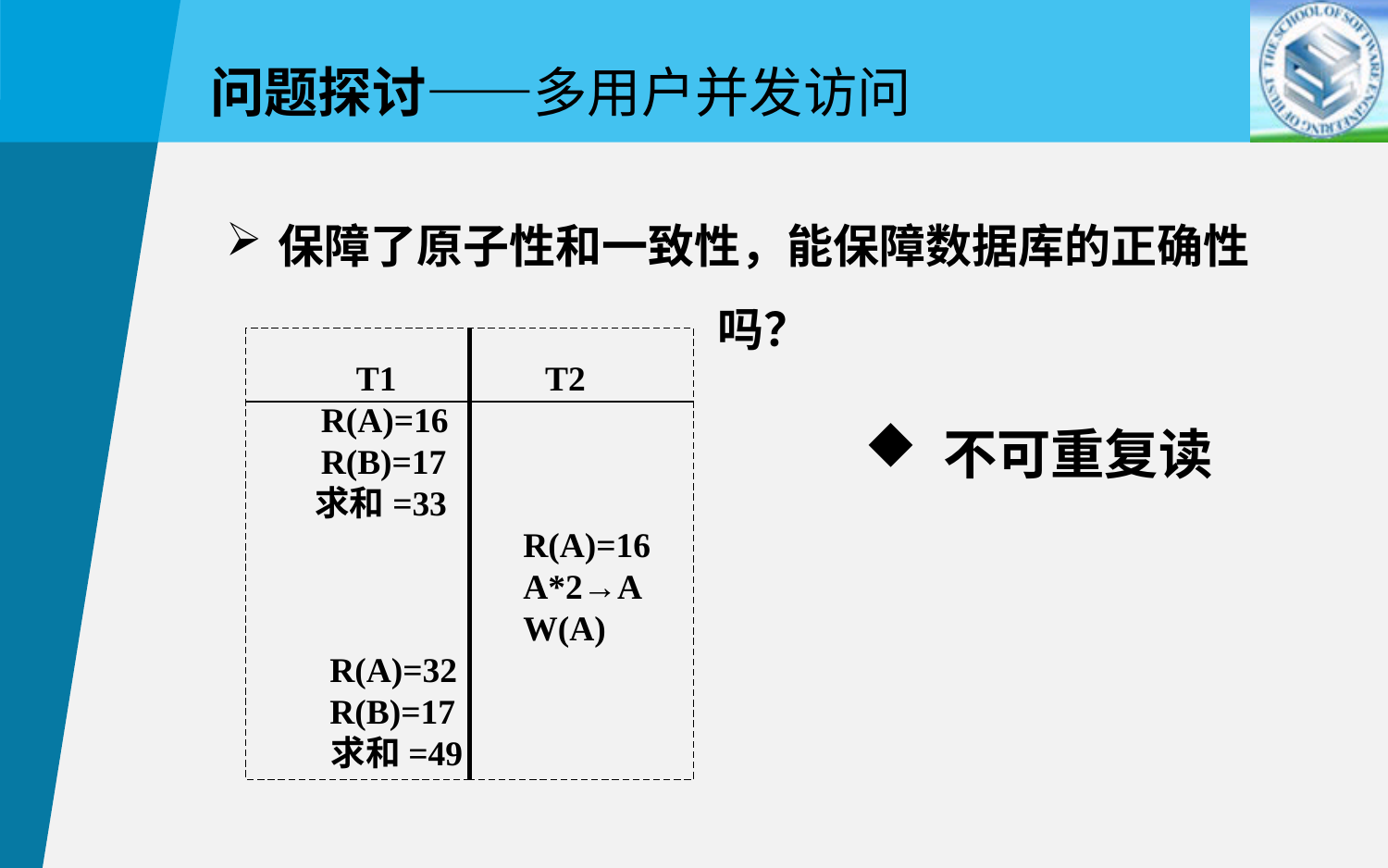

问题探讨——多用户并发访问
保障了原子性和一致性，能保障数据库的正确性吗？
           T1                 T2
       R(A)=16
       R(B)=17
      求和=33
                              R(A)=16
                              A*2→A
                              W(A)
        R(A)=32
        R(B)=17
        求和=49
 不可重复读